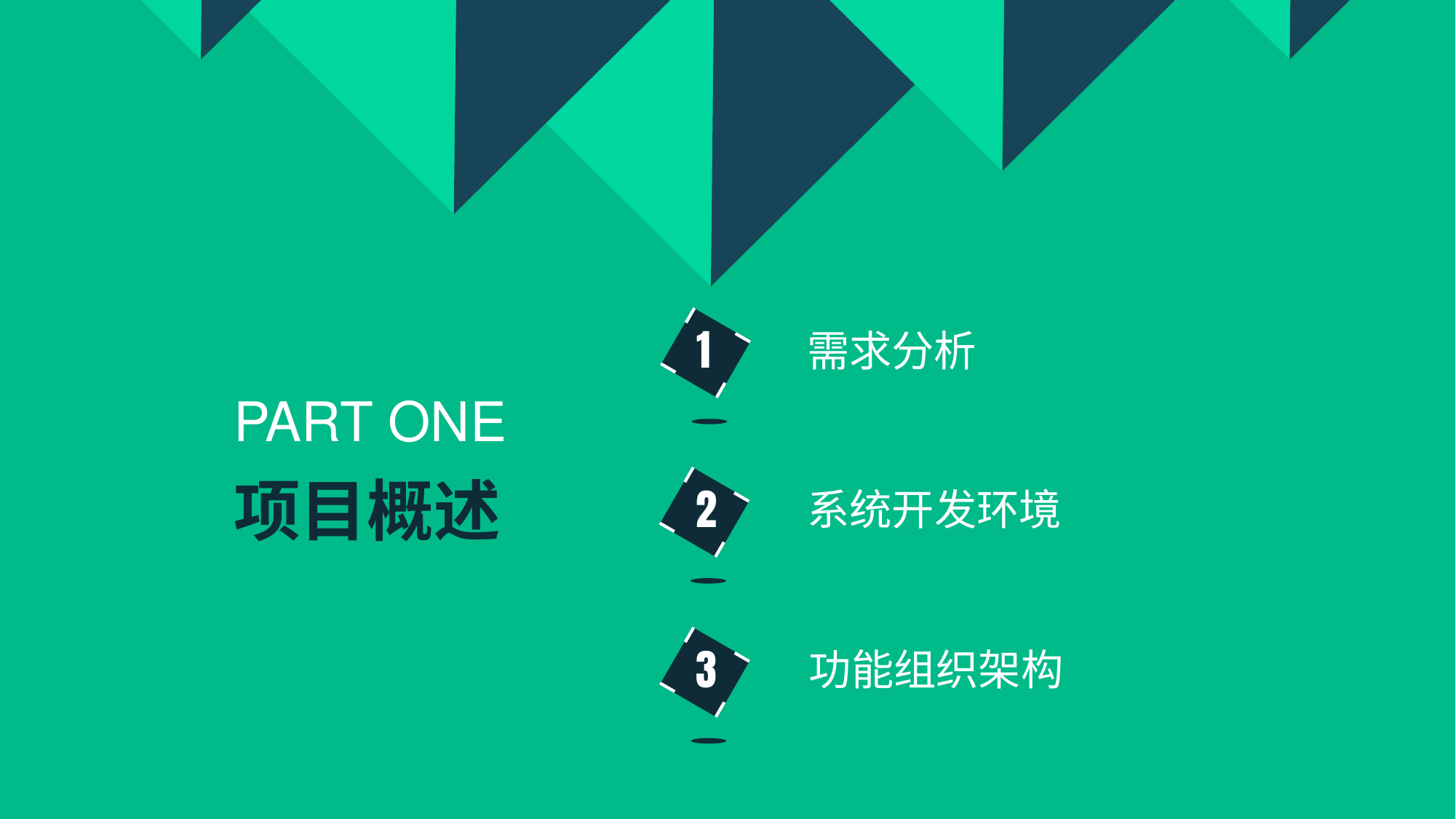

需求分析

1
PART ONE

项目概述
系统开发环境

2

功能组织架构

3